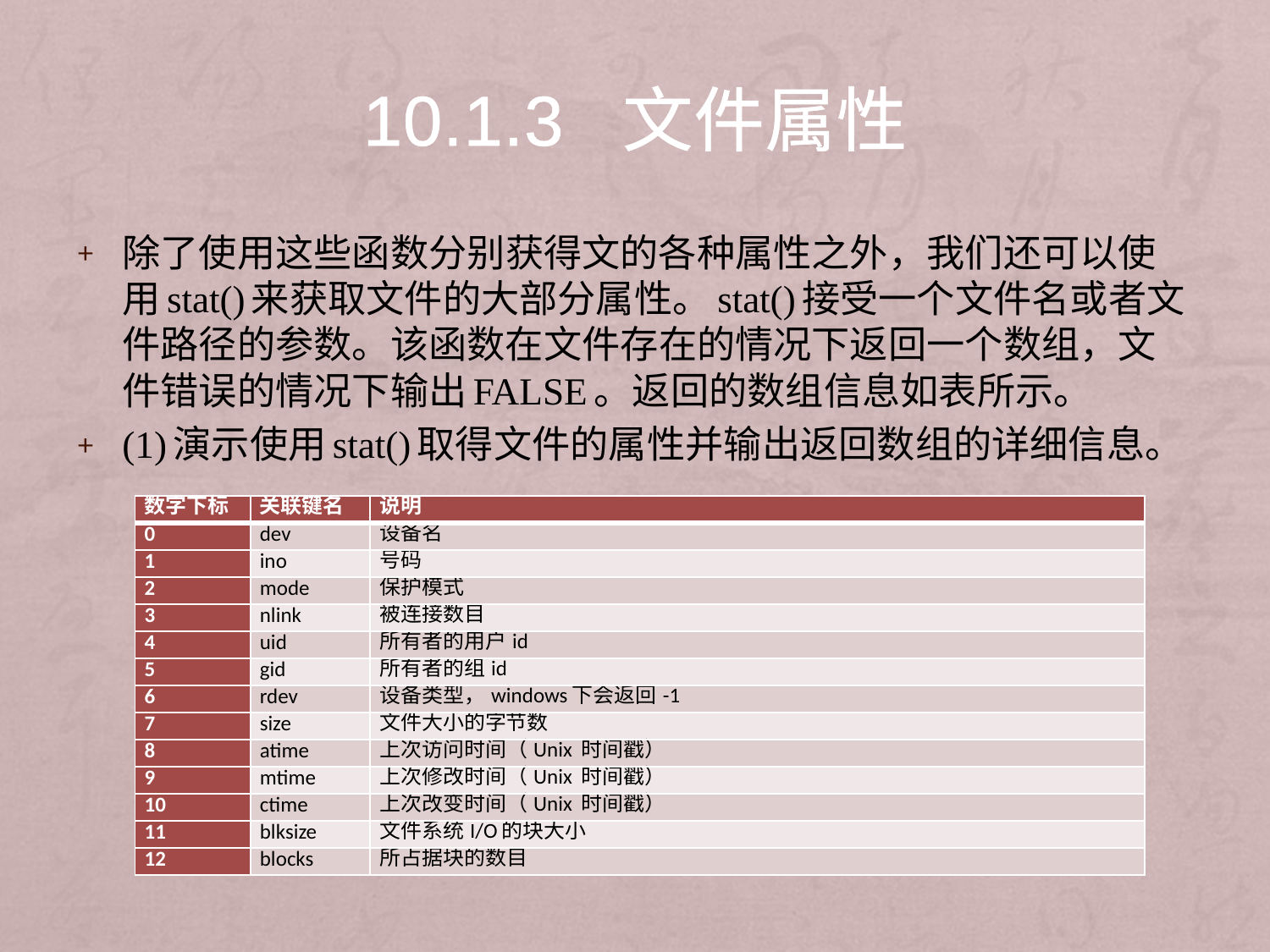

# 10.1.3  文件属性
除了使用这些函数分别获得文的各种属性之外，我们还可以使用stat()来获取文件的大部分属性。stat()接受一个文件名或者文件路径的参数。该函数在文件存在的情况下返回一个数组，文件错误的情况下输出FALSE。返回的数组信息如表所示。
(1)演示使用stat()取得文件的属性并输出返回数组的详细信息。
| 数字下标 | 关联键名 | 说明 |
| --- | --- | --- |
| 0 | dev | 设备名 |
| 1 | ino | 号码 |
| 2 | mode | 保护模式 |
| 3 | nlink | 被连接数目 |
| 4 | uid | 所有者的用户id |
| 5 | gid | 所有者的组id |
| 6 | rdev | 设备类型，windows下会返回-1 |
| 7 | size | 文件大小的字节数 |
| 8 | atime | 上次访问时间（Unix 时间戳） |
| 9 | mtime | 上次修改时间（Unix 时间戳） |
| 10 | ctime | 上次改变时间（Unix 时间戳） |
| 11 | blksize | 文件系统I/O的块大小 |
| 12 | blocks | 所占据块的数目 |